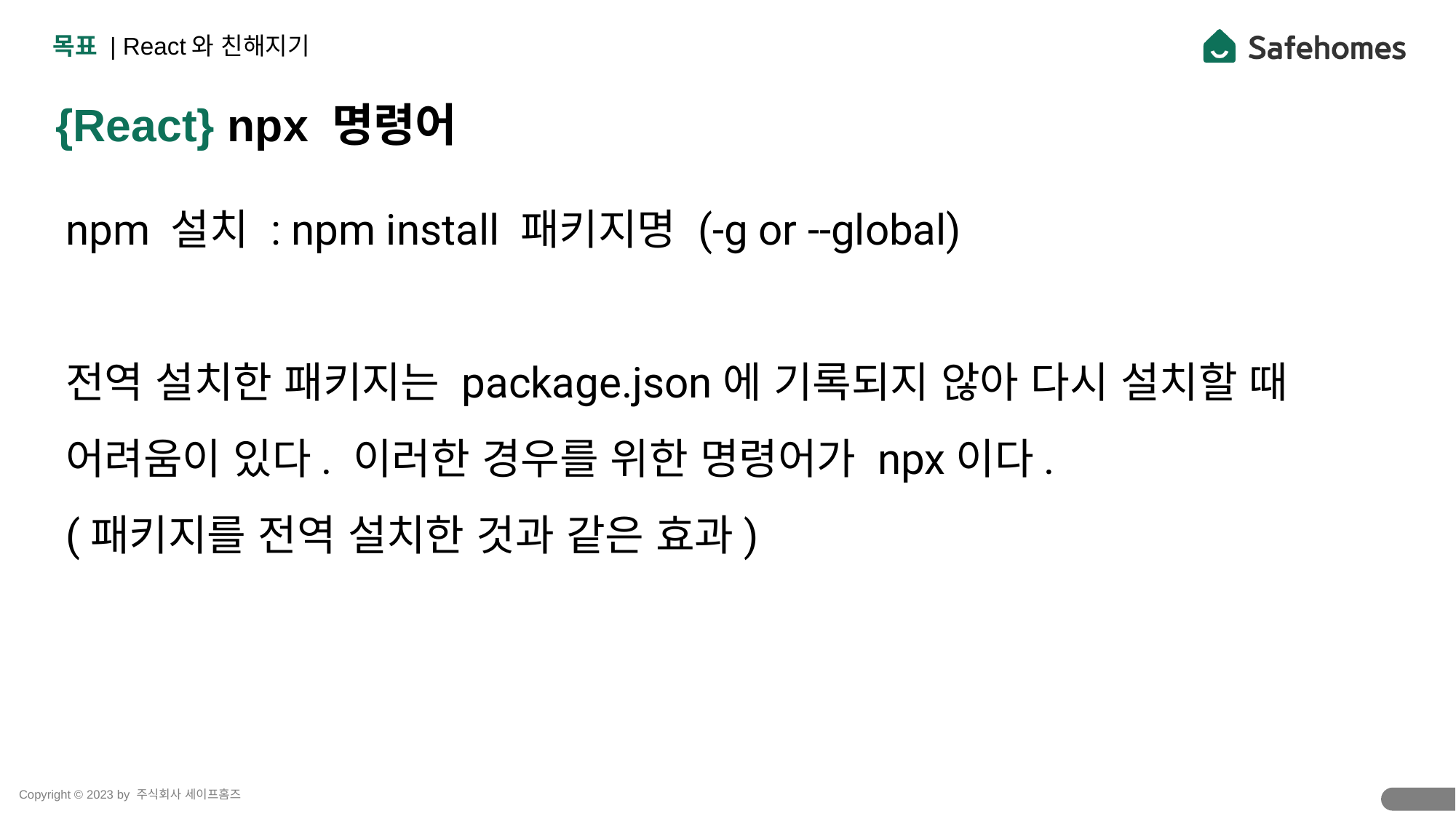

{React} npx 명령어
npm 설치 : npm install 패키지명 (-g or --global)

전역 설치한 패키지는 package.json에 기록되지 않아 다시 설치할 때
어려움이 있다. 이러한 경우를 위한 명령어가 npx이다.
(패키지를 전역 설치한 것과 같은 효과)